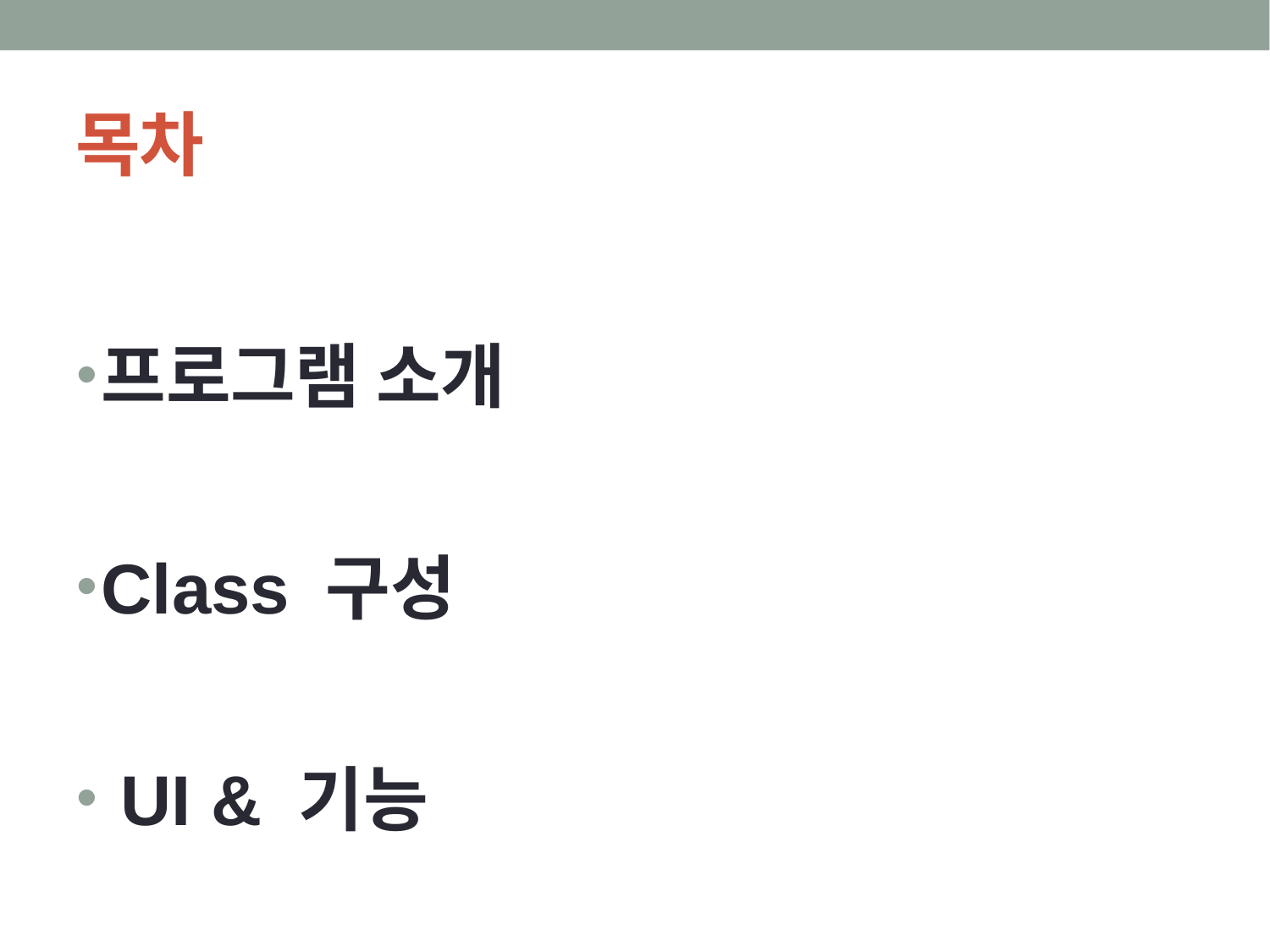

목차
프로그램 소개
Class 구성
 UI & 기능